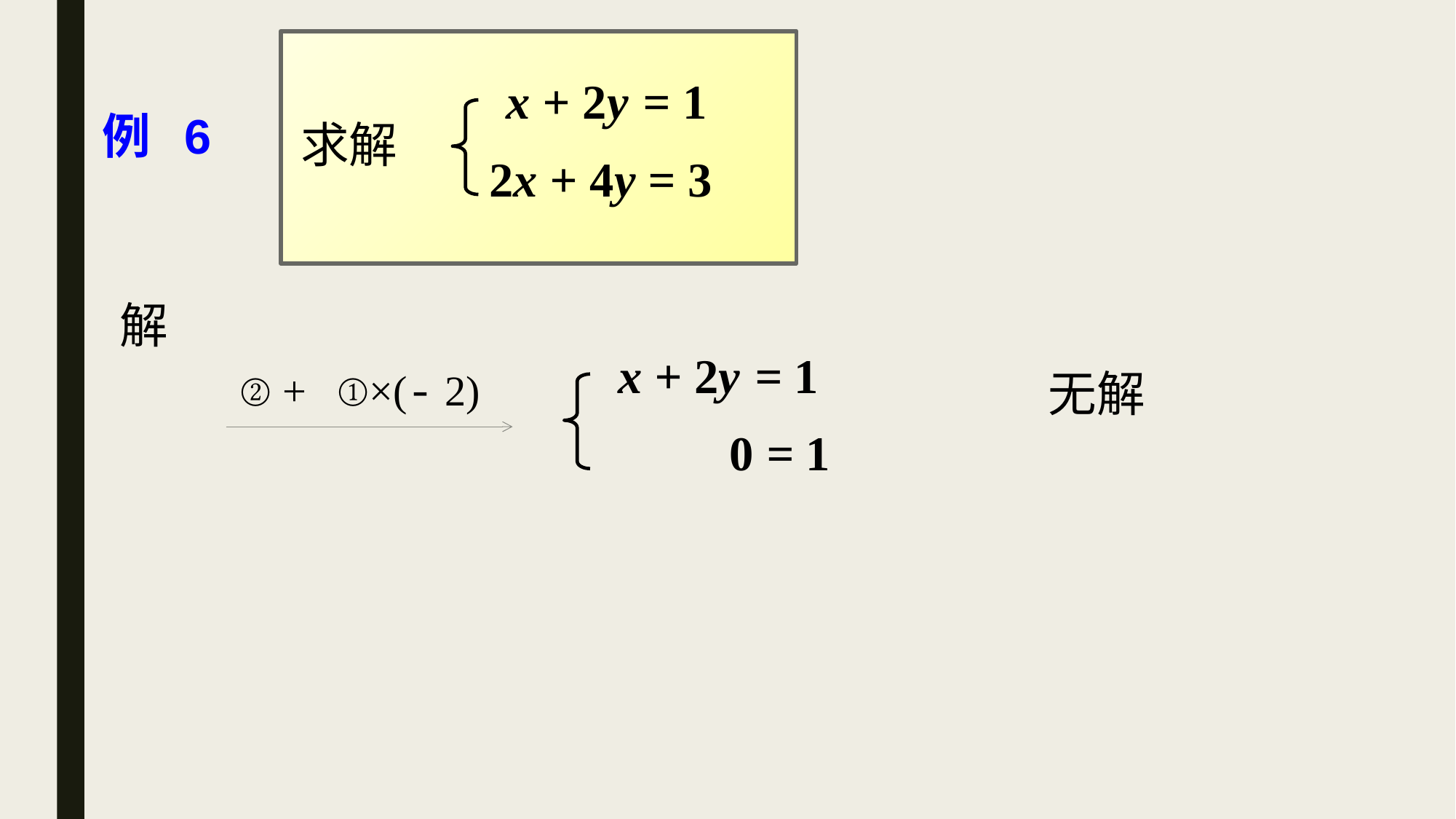

x + 2y  = 1
例  6

求解
2x + 4y = 3
解
x + 2y  = 1
② +
①×(- 2)
无解

0 = 1